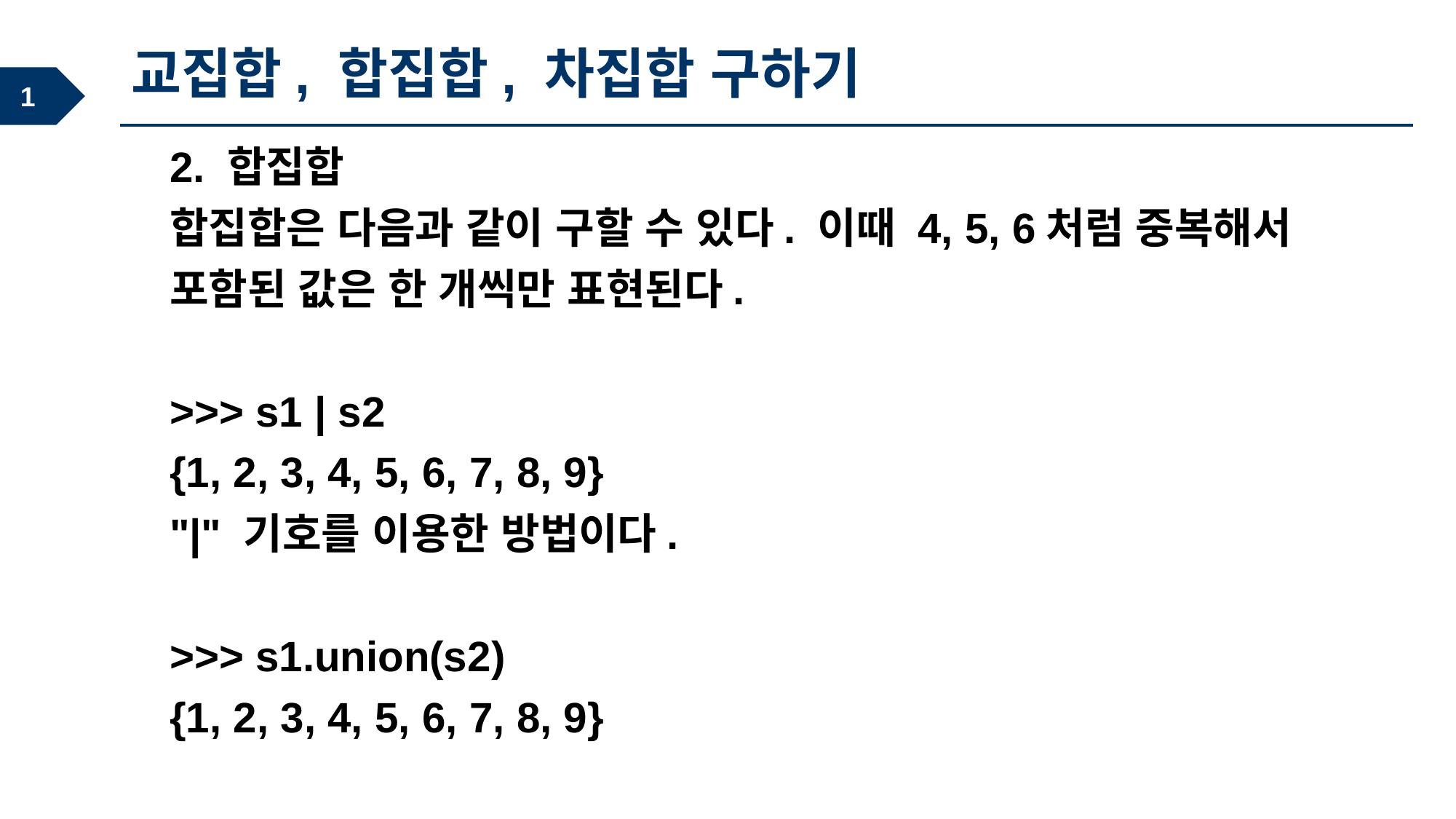

교집합, 합집합, 차집합 구하기
2. 합집합
합집합은 다음과 같이 구할 수 있다. 이때 4, 5, 6처럼 중복해서 포함된 값은 한 개씩만 표현된다.

>>> s1 | s2
{1, 2, 3, 4, 5, 6, 7, 8, 9}
"|" 기호를 이용한 방법이다.

>>> s1.union(s2)
{1, 2, 3, 4, 5, 6, 7, 8, 9}